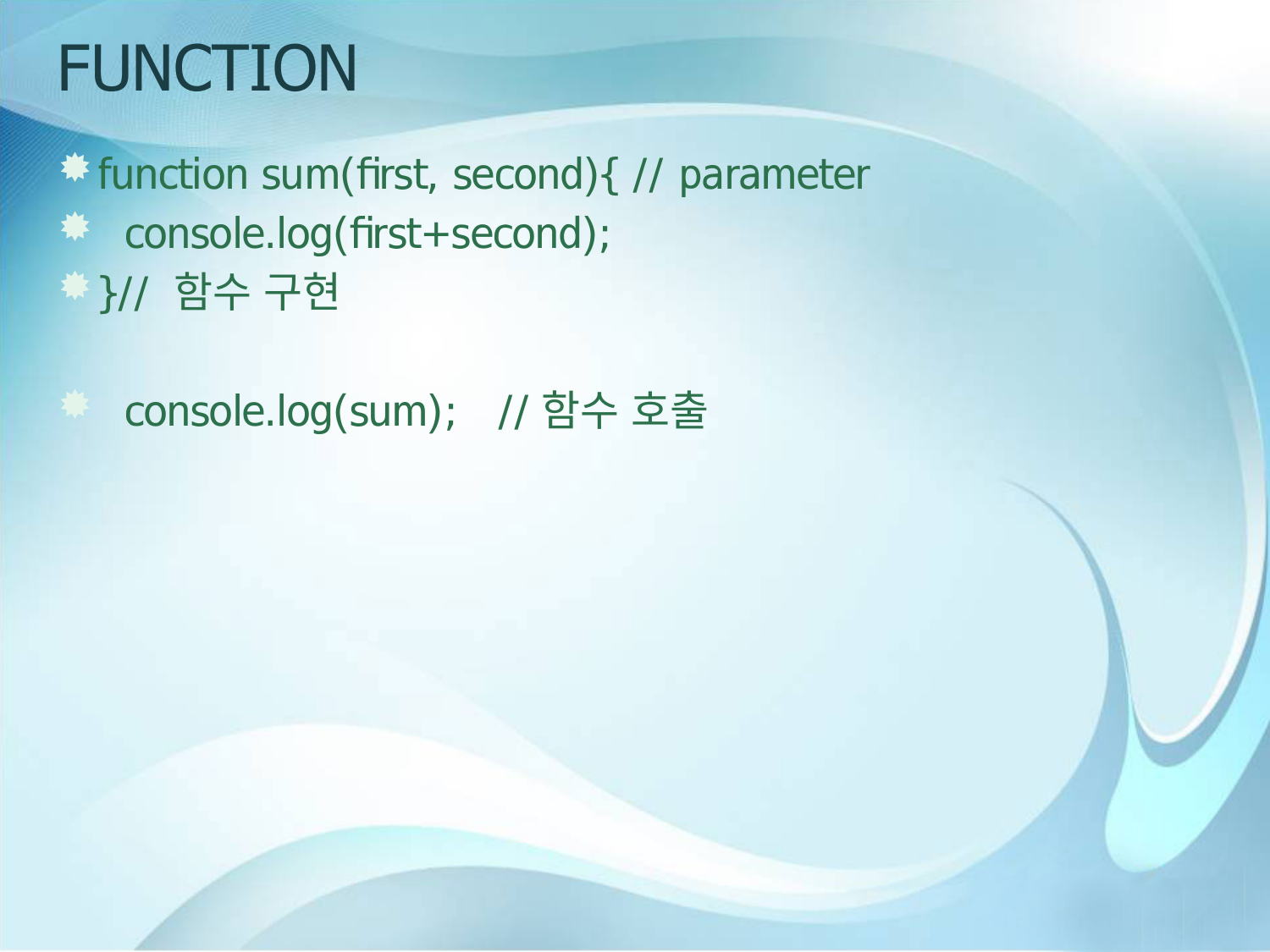

# FUNCTION
function sum(first, second){ // parameter
  console.log(first+second);
}// 함수 구현

  console.log(sum);   //함수 호출